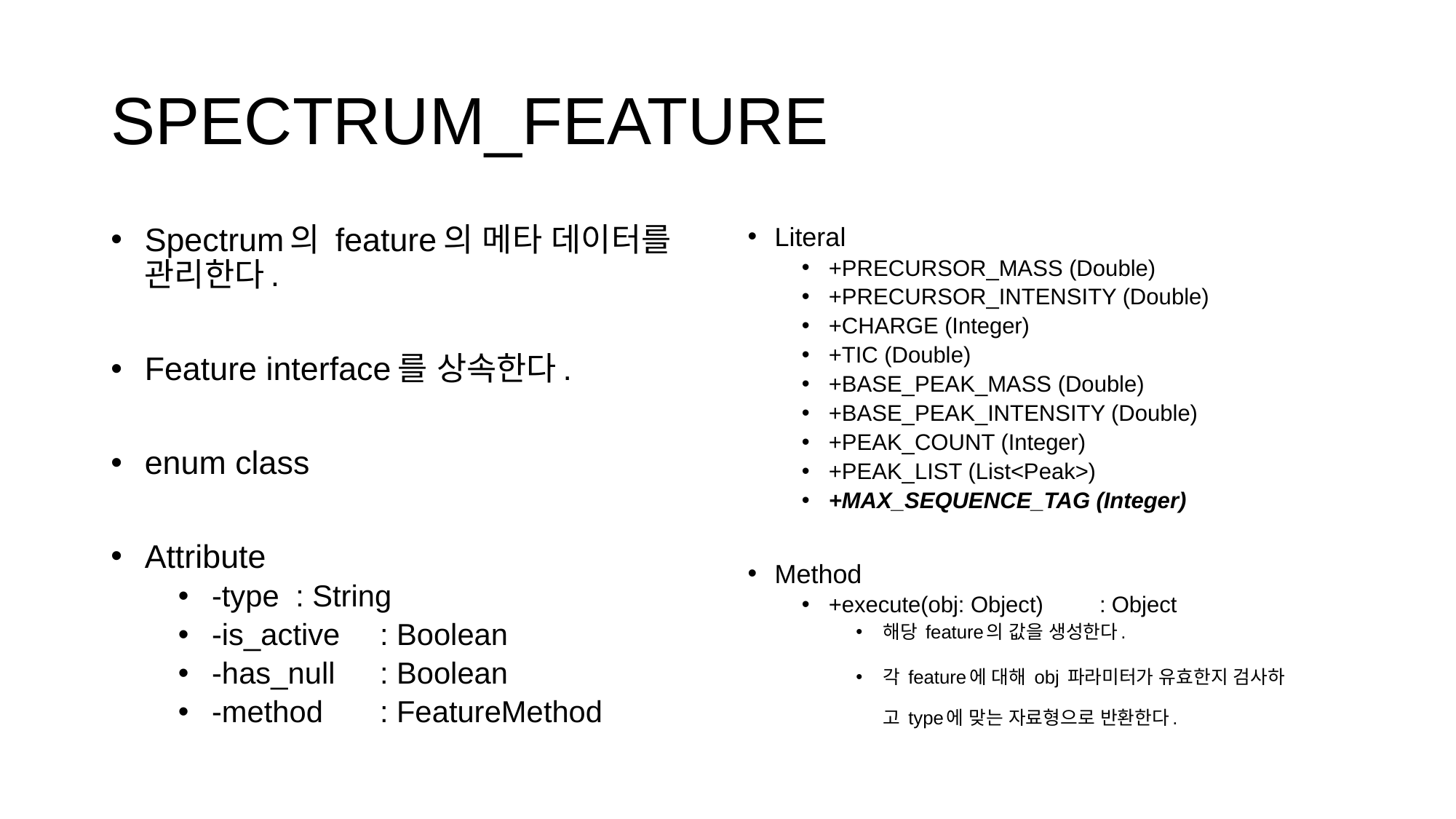

# SPECTRUM_FEATURE
Spectrum의 feature의 메타 데이터를 관리한다.

Feature interface를 상속한다.

enum class

Attribute
-type		: String
-is_active		: Boolean
-has_null		: Boolean
-method		: FeatureMethod
Literal
+PRECURSOR_MASS (Double)
+PRECURSOR_INTENSITY (Double)
+CHARGE (Integer)
+TIC (Double)
+BASE_PEAK_MASS (Double)
+BASE_PEAK_INTENSITY (Double)
+PEAK_COUNT (Integer)
+PEAK_LIST (List<Peak>)
+MAX_SEQUENCE_TAG (Integer)

Method
+execute(obj: Object)	: Object
해당 feature의 값을 생성한다.
각 feature에 대해 obj 파라미터가 유효한지 검사하
고 type에 맞는 자료형으로 반환한다.